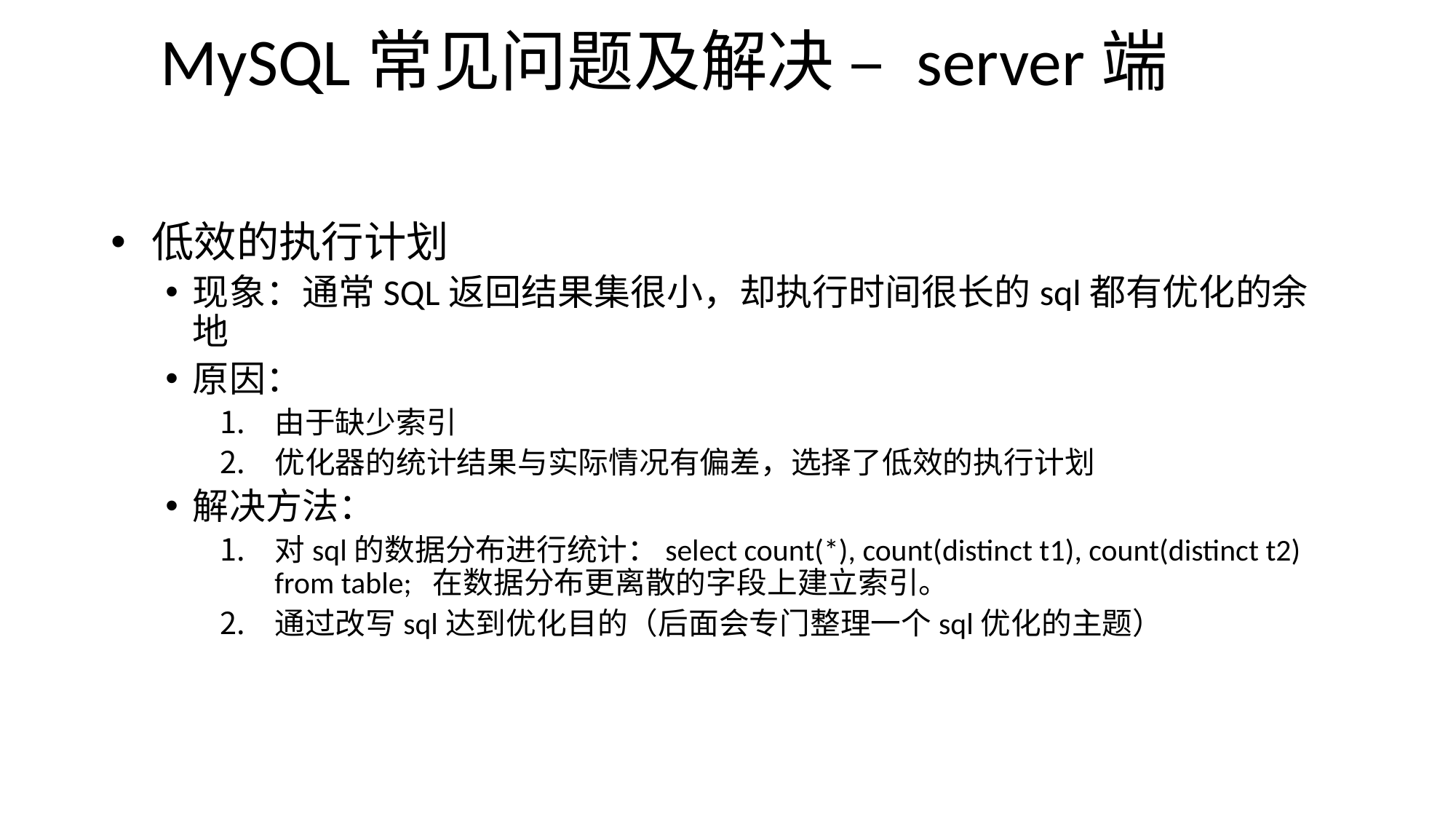

# MySQL常见问题及解决 – server端
低效的执行计划
现象：通常SQL返回结果集很小，却执行时间很长的sql都有优化的余地
原因：
由于缺少索引
优化器的统计结果与实际情况有偏差，选择了低效的执行计划
解决方法：
对sql的数据分布进行统计：select count(*), count(distinct t1), count(distinct t2) from table;  在数据分布更离散的字段上建立索引。
通过改写sql达到优化目的（后面会专门整理一个sql优化的主题）